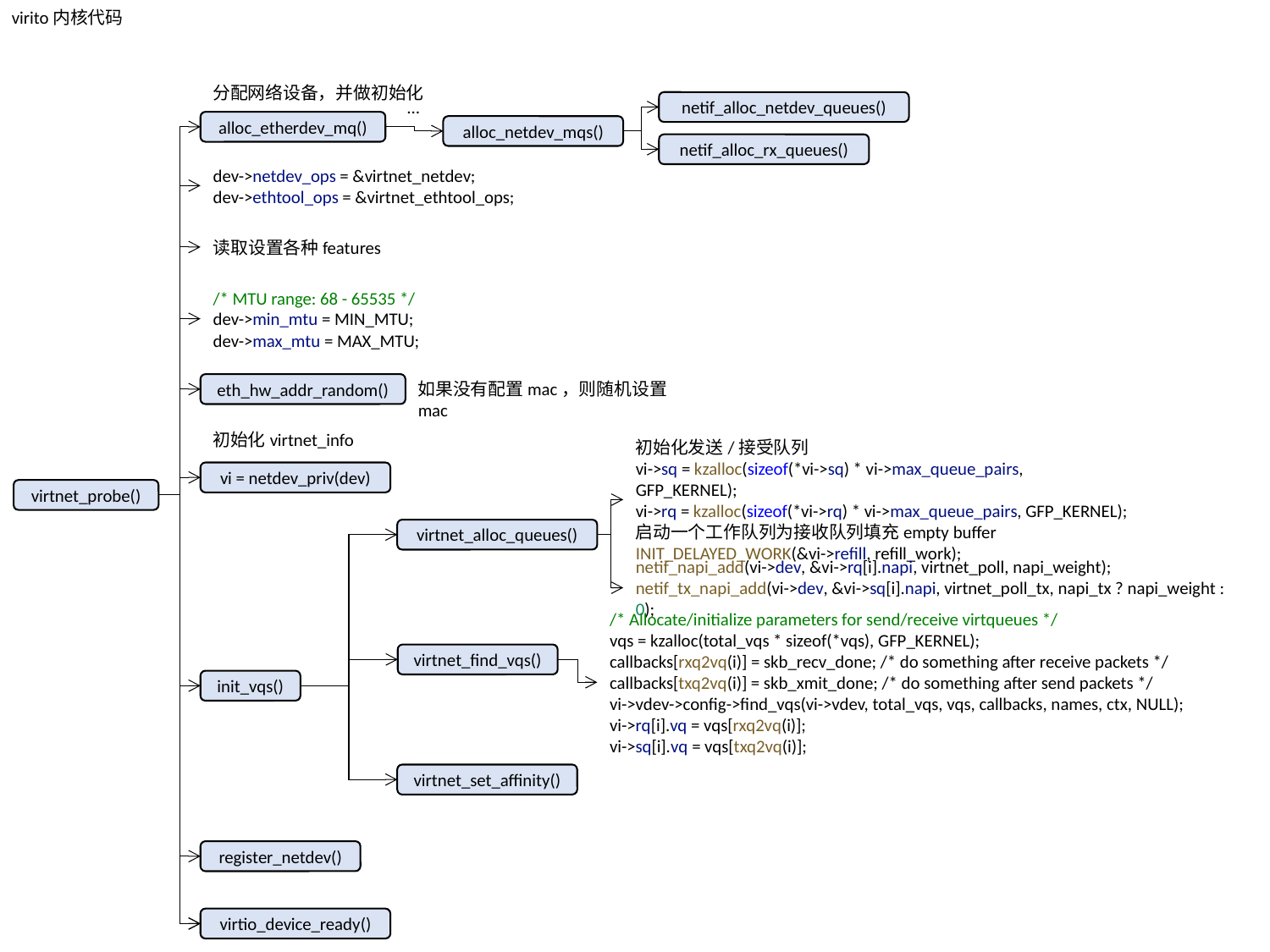

virito内核代码
分配网络设备，并做初始化
…
netif_alloc_netdev_queues()
alloc_etherdev_mq()
alloc_netdev_mqs()
netif_alloc_rx_queues()
dev->netdev_ops = &virtnet_netdev;
dev->ethtool_ops = &virtnet_ethtool_ops;
读取设置各种features
/* MTU range: 68 - 65535 */
dev->min_mtu = MIN_MTU;
dev->max_mtu = MAX_MTU;
如果没有配置mac，则随机设置mac
eth_hw_addr_random()
初始化virtnet_info
初始化发送/接受队列
vi->sq = kzalloc(sizeof(*vi->sq) * vi->max_queue_pairs, GFP_KERNEL);
vi->rq = kzalloc(sizeof(*vi->rq) * vi->max_queue_pairs, GFP_KERNEL);
启动一个工作队列为接收队列填充empty buffer
INIT_DELAYED_WORK(&vi->refill, refill_work);
vi = netdev_priv(dev)
virtnet_probe()
virtnet_alloc_queues()
netif_napi_add(vi->dev, &vi->rq[i].napi, virtnet_poll, napi_weight);
netif_tx_napi_add(vi->dev, &vi->sq[i].napi, virtnet_poll_tx, napi_tx ? napi_weight : 0);
/* Allocate/initialize parameters for send/receive virtqueues */
vqs = kzalloc(total_vqs * sizeof(*vqs), GFP_KERNEL);
callbacks[rxq2vq(i)] = skb_recv_done; /* do something after receive packets */
callbacks[txq2vq(i)] = skb_xmit_done; /* do something after send packets */
vi->vdev->config->find_vqs(vi->vdev, total_vqs, vqs, callbacks, names, ctx, NULL);
vi->rq[i].vq = vqs[rxq2vq(i)];
vi->sq[i].vq = vqs[txq2vq(i)];
virtnet_find_vqs()
init_vqs()
virtnet_set_affinity()
register_netdev()
virtio_device_ready()